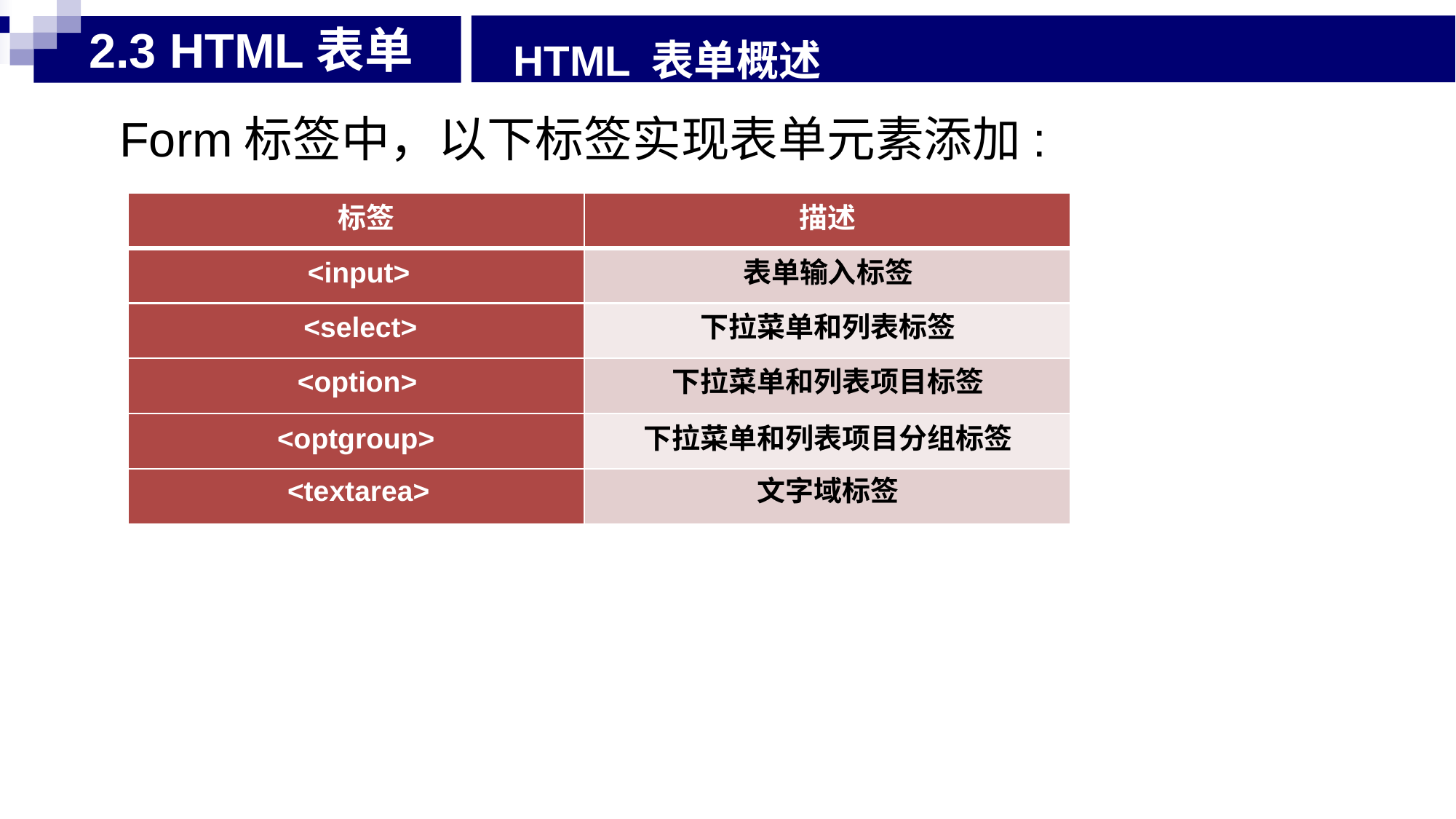

HTML 表单概述
2.3 HTML表单

Form标签中，以下标签实现表单元素添加:

					标签
				<input>
			<select>
		<option>
<optgroup>
	<textarea>
					描述
			表单输入标签
		下拉菜单和列表标签
	下拉菜单和列表项目标签
下拉菜单和列表项目分组标签
				文字域标签